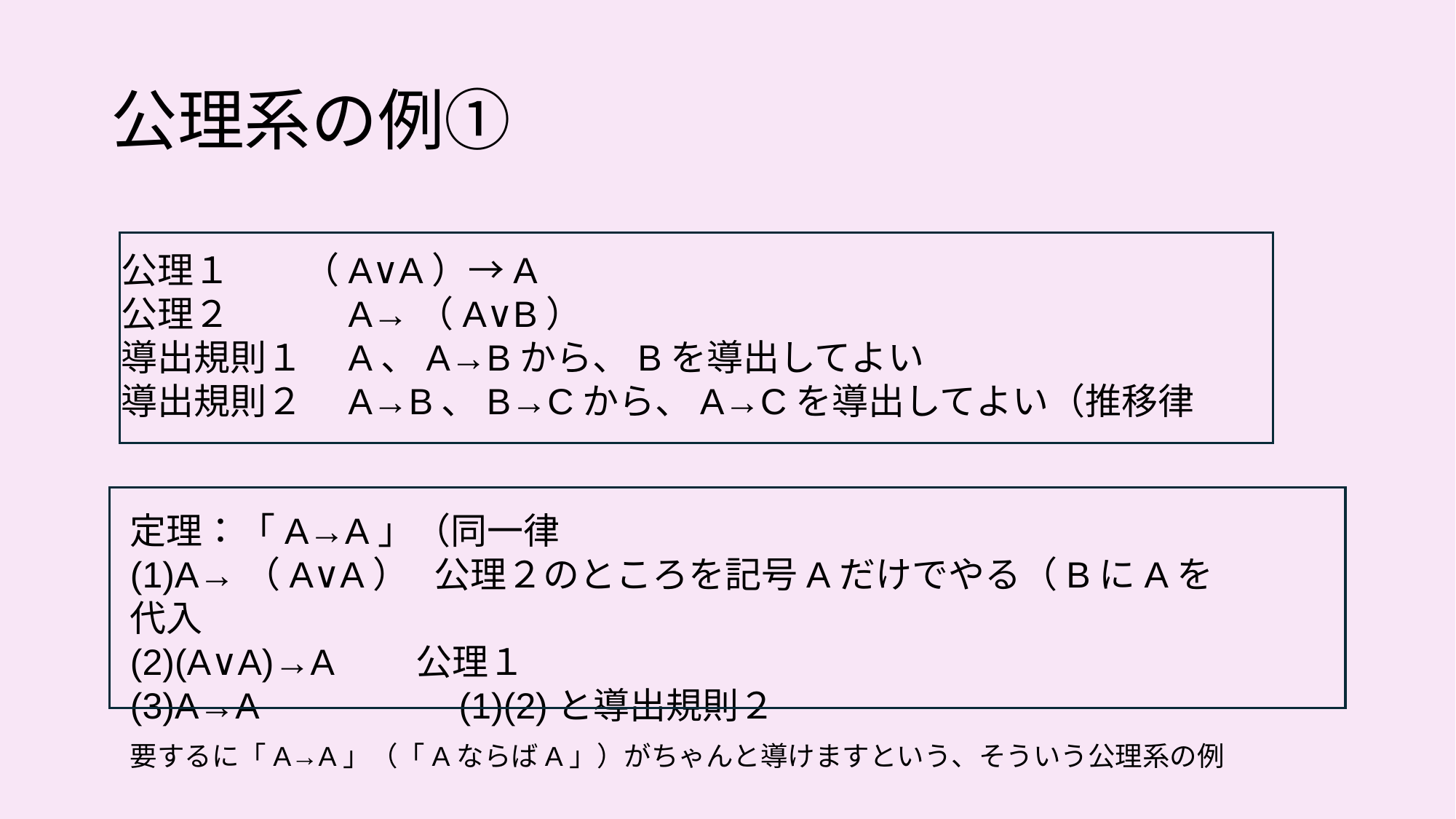

# 公理系の例①

公理１　　（A∨A）→A
公理２　　　A→（A∨B）
導出規則１　A、A→Bから、Bを導出してよい
導出規則２　A→B、B→Cから、A→Cを導出してよい（推移律

定理：「A→A」（同一律
(1)A→（A∨A）   公理２のところを記号Aだけでやる（BにAを代入
(2)(A∨A)→A　　公理１
(3)A→A　　　　　(1)(2)と導出規則２

要するに「A→A」（「AならばA」）がちゃんと導けますという、そういう公理系の例